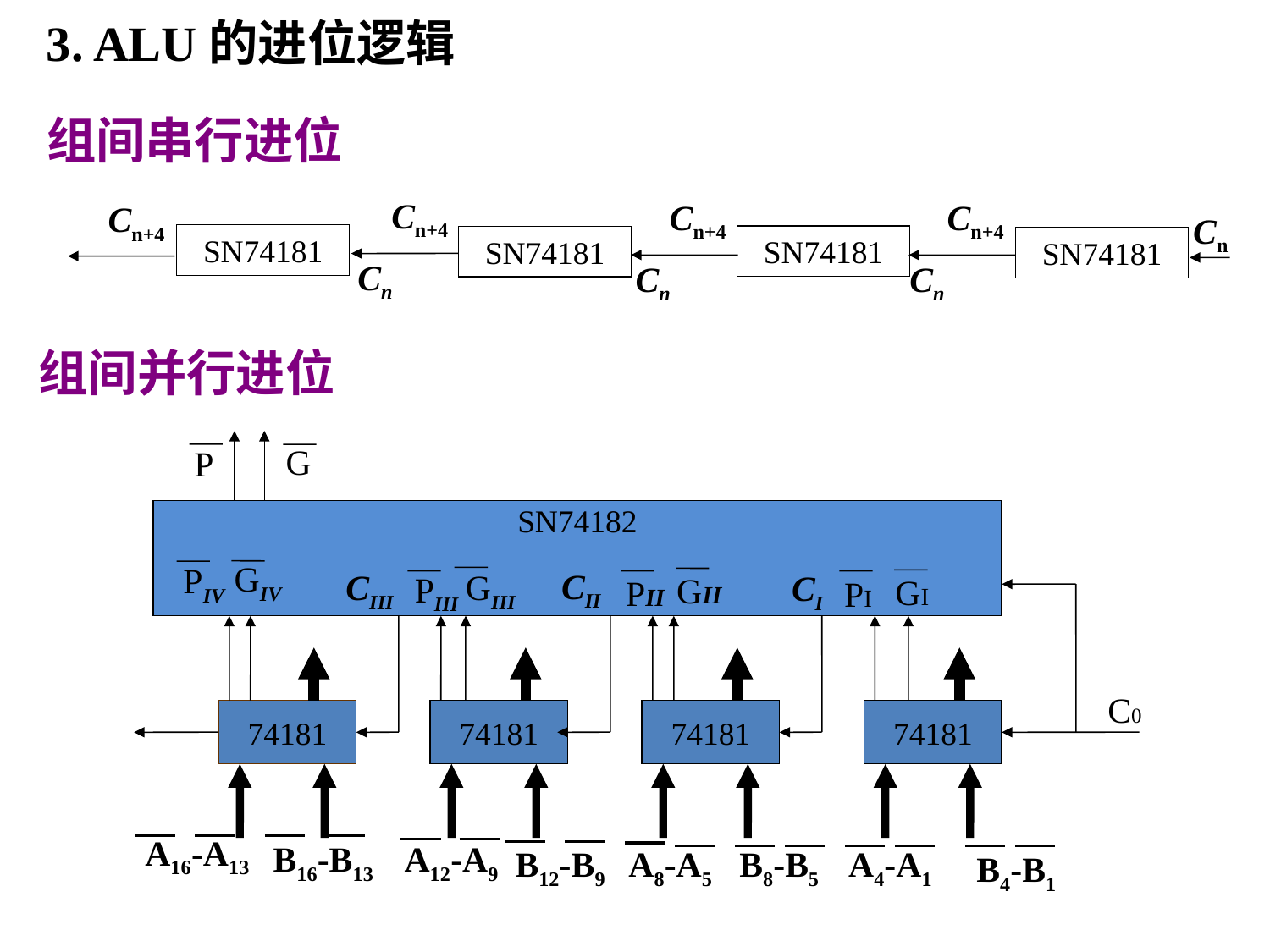

3. ALU的进位逻辑
组间串行进位
Cn+4
Cn+4
Cn+4
Cn+4
Cn
SN74181
SN74181
SN74181
SN74181
Cn
Cn
Cn

组间并行进位

G
P

SN74182
GIV
PIV
CII
CIII
GIII
CI

PIII
GII
GI
PII
PI

C0
74181
74181
74181
74181

A16-A13
B16-B13
A12-A9
B12-B9
A8-A5
B8-B5
A4-A1
B4-B1